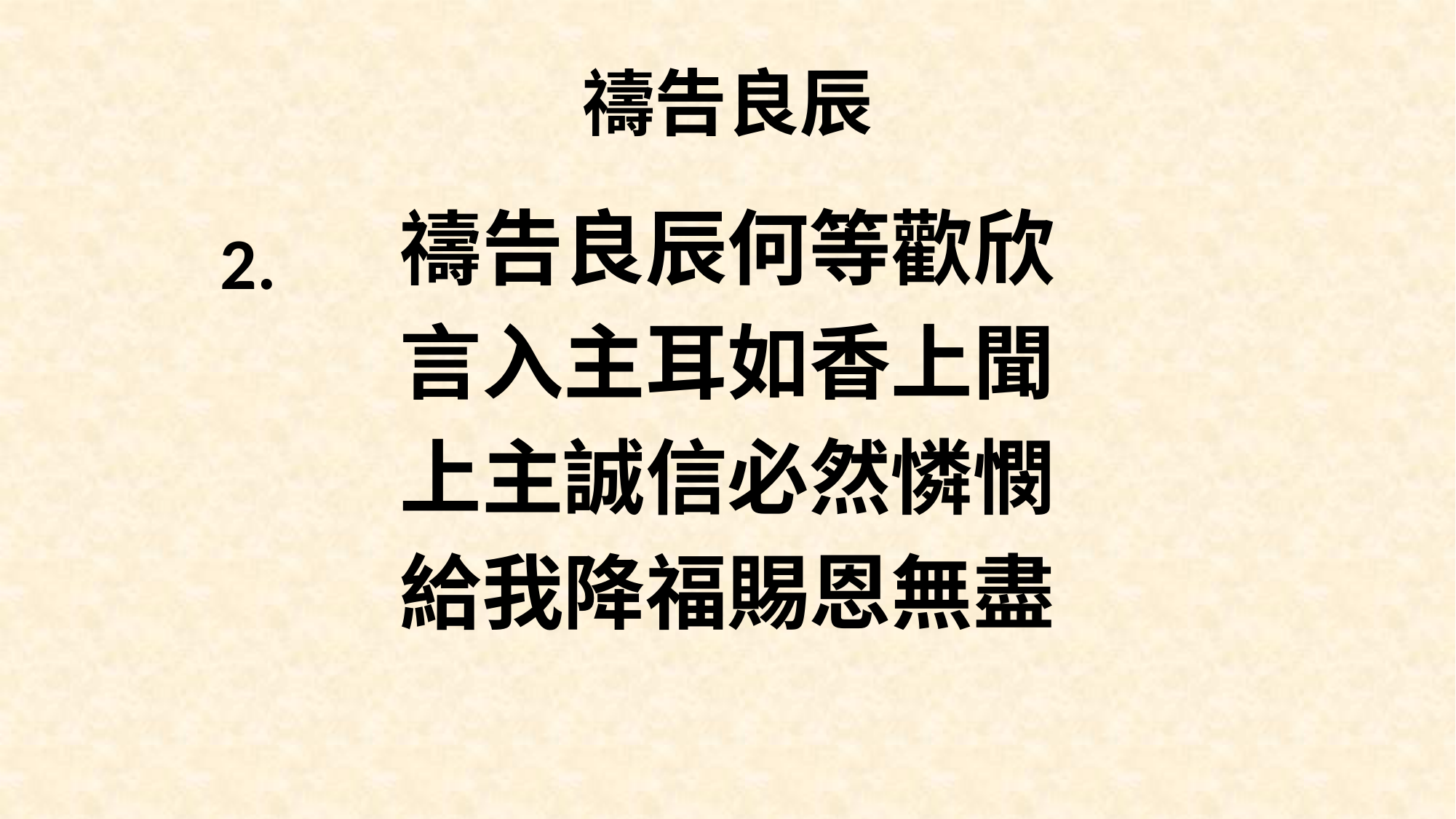

# 禱告良辰
禱告良辰何等歡欣
言入主耳如香上聞
上主誠信必然憐憫
給我降福賜恩無盡
2.